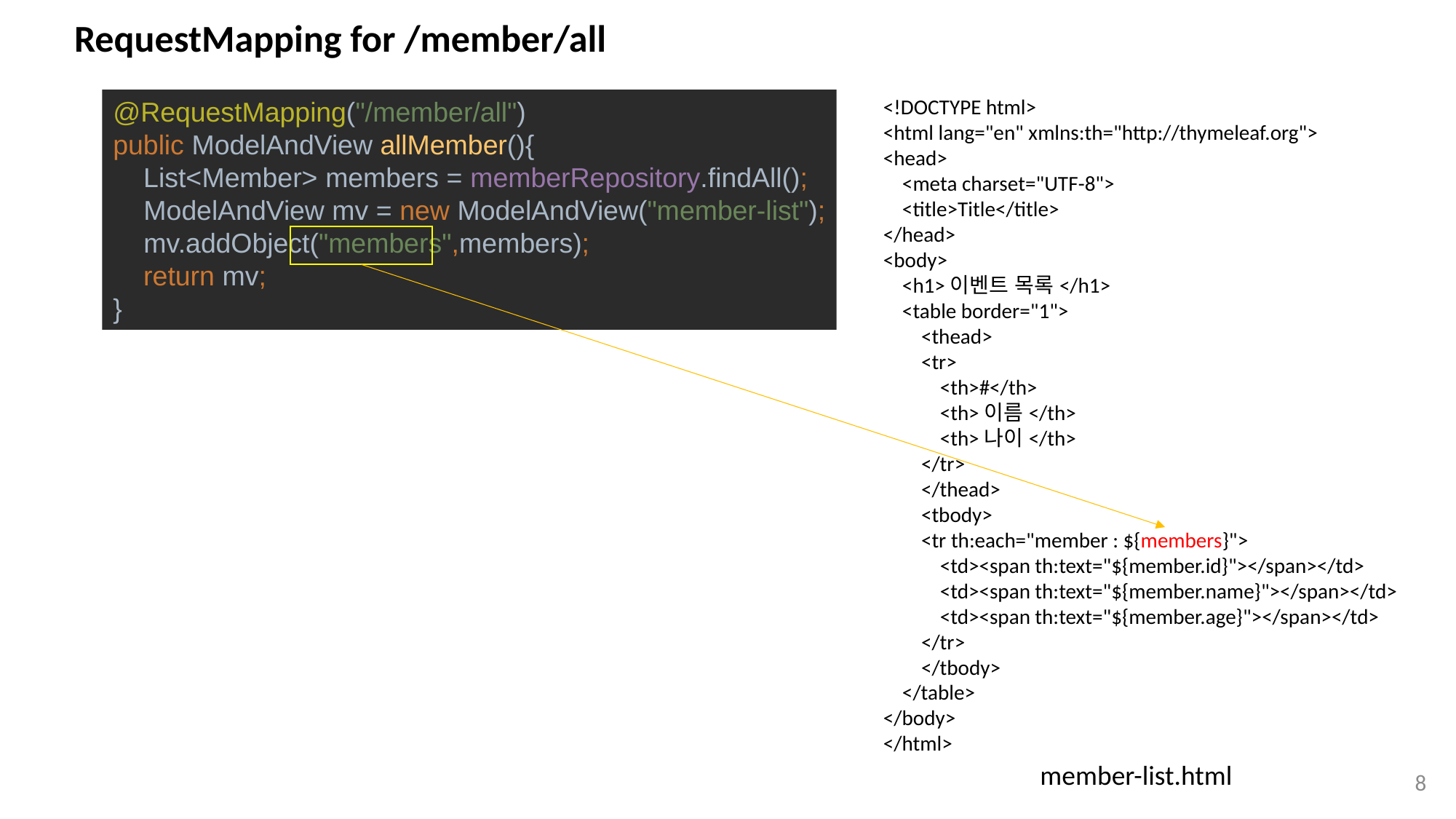

# RequestMapping for /member/all
@RequestMapping("/member/all")
public ModelAndView allMember(){
    List<Member> members = memberRepository.findAll();
    ModelAndView mv = new ModelAndView("member-list");
    mv.addObject("members",members);
    return mv;
}
<!DOCTYPE html>
<html lang="en" xmlns:th="http://thymeleaf.org">
<head>
    <meta charset="UTF-8">
    <title>Title</title>
</head>
<body>
    <h1>이벤트 목록</h1>
    <table border="1">
        <thead>
        <tr>
            <th>#</th>
            <th>이름</th>
            <th>나이</th>
        </tr>
        </thead>
        <tbody>
        <tr th:each="member : ${members}">
            <td><span th:text="${member.id}"></span></td>
            <td><span th:text="${member.name}"></span></td>
            <td><span th:text="${member.age}"></span></td>
        </tr>
        </tbody>
    </table>
</body>
</html>

member-list.html
8